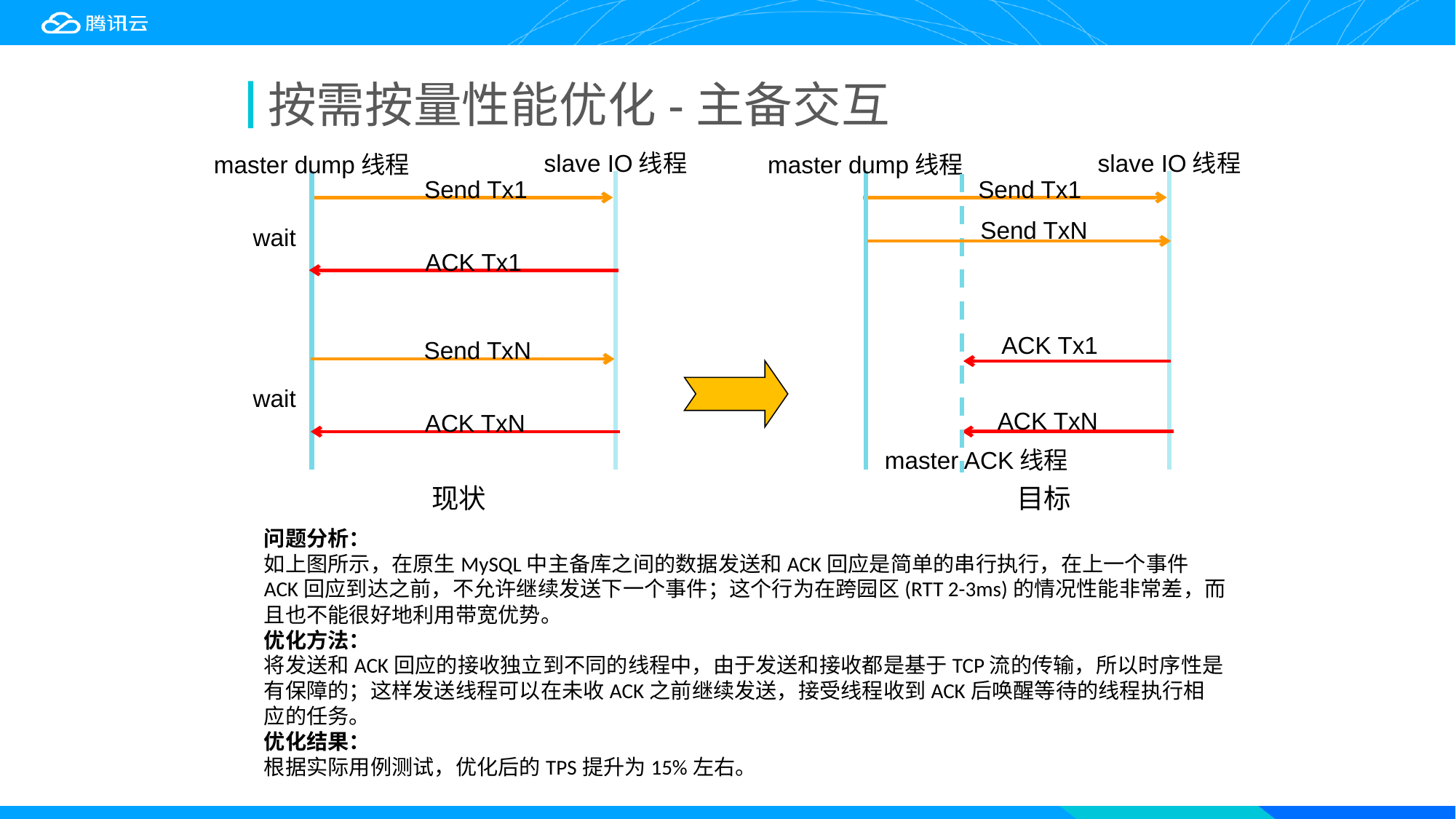

按需按量性能优化-主备交互

slave IO线程
master dump线程
Send Tx1
wait
ACK Tx1
Send TxN
wait
ACK TxN
slave IO线程
master dump线程
Send Tx1
Send TxN
ACK Tx1
ACK TxN
master ACK线程
现状
目标

问题分析：
如上图所示，在原生MySQL中主备库之间的数据发送和ACK回应是简单的串行执行，在上一个事件ACK回应到达之前，不允许继续发送下一个事件；这个行为在跨园区(RTT 2-3ms)的情况性能非常差，而且也不能很好地利用带宽优势。
优化方法：
将发送和ACK回应的接收独立到不同的线程中，由于发送和接收都是基于TCP流的传输，所以时序性是有保障的；这样发送线程可以在未收ACK之前继续发送，接受线程收到ACK后唤醒等待的线程执行相应的任务。
优化结果：
根据实际用例测试，优化后的TPS提升为15%左右。